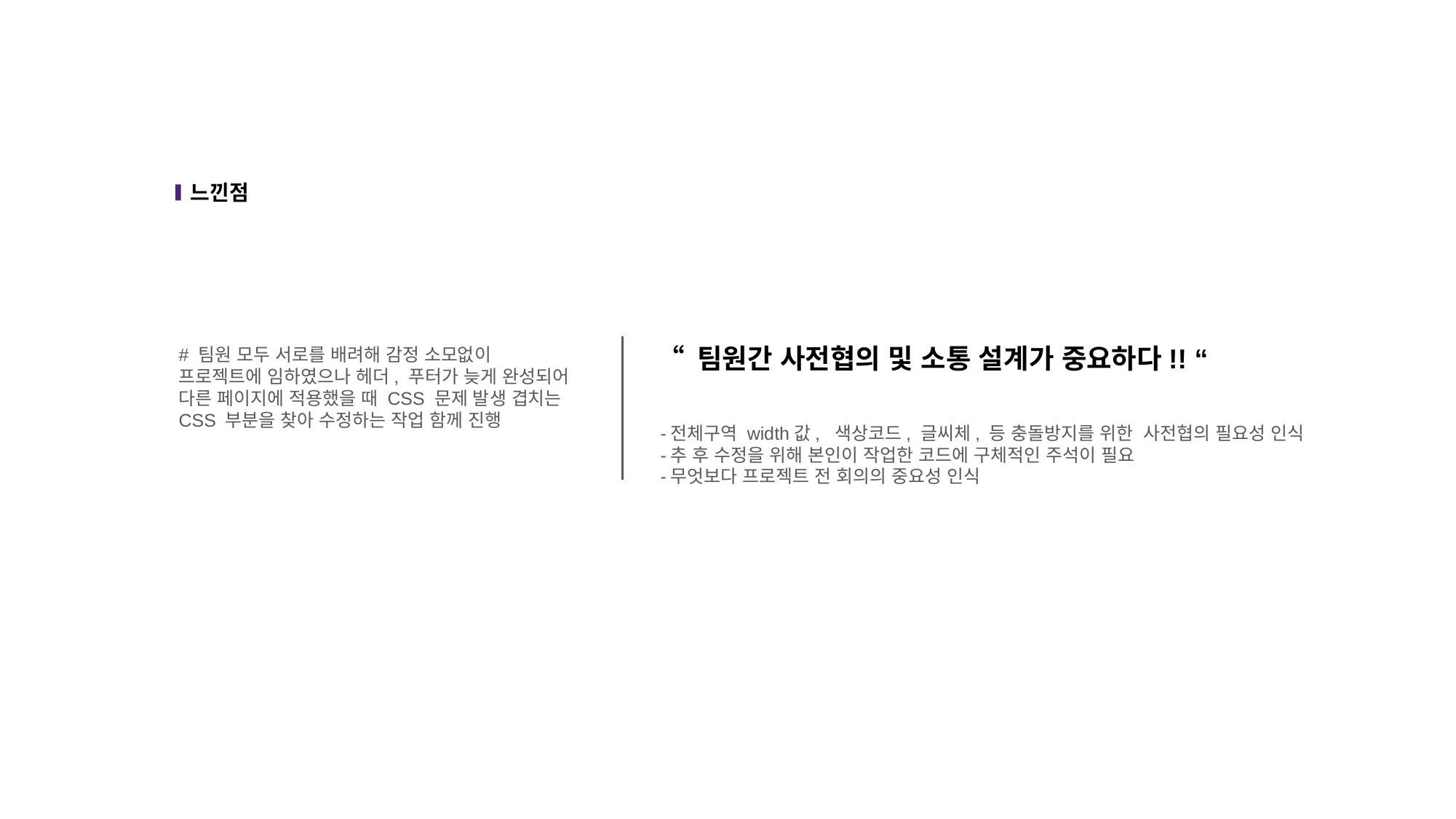

느낀점

“ 팀원간 사전협의 및 소통 설계가 중요하다!! “
# 팀원 모두 서로를 배려해 감정 소모없이 프로젝트에 임하였으나 헤더, 푸터가 늦게 완성되어 다른 페이지에 적용했을 때 CSS 문제 발생 겹치는 CSS 부분을 찾아 수정하는 작업 함께 진행

-전체구역 width값,  색상코드, 글씨체, 등 충돌방지를 위한  사전협의 필요성 인식
-추 후 수정을 위해 본인이 작업한 코드에 구체적인 주석이 필요
-무엇보다 프로젝트 전 회의의 중요성 인식